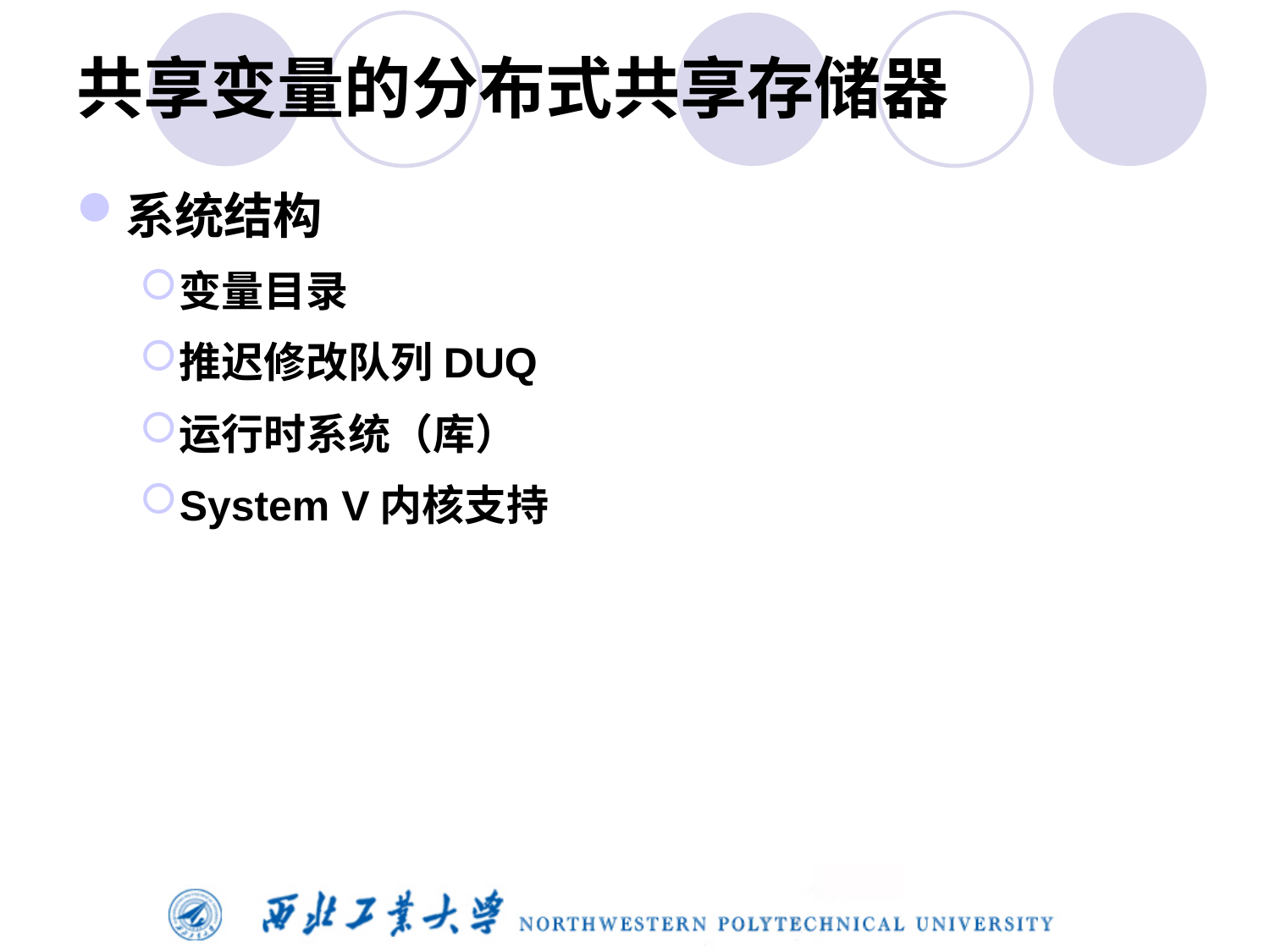

# 共享变量的分布式共享存储器
系统结构
变量目录
推迟修改队列DUQ
运行时系统（库）
System V内核支持